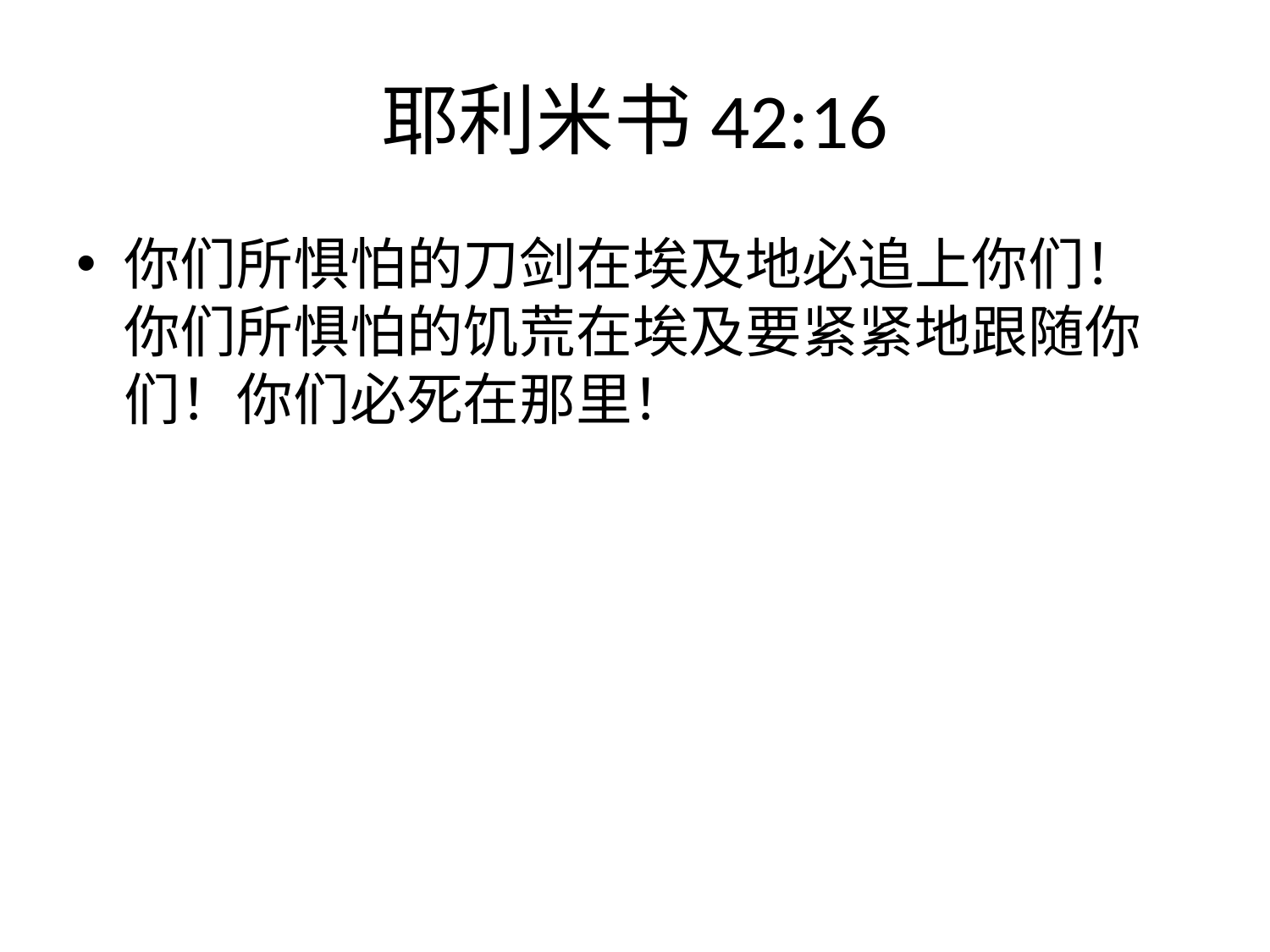

# 耶利米书42:16
你们所惧怕的刀剑在埃及地必追上你们！你们所惧怕的饥荒在埃及要紧紧地跟随你们！你们必死在那里！